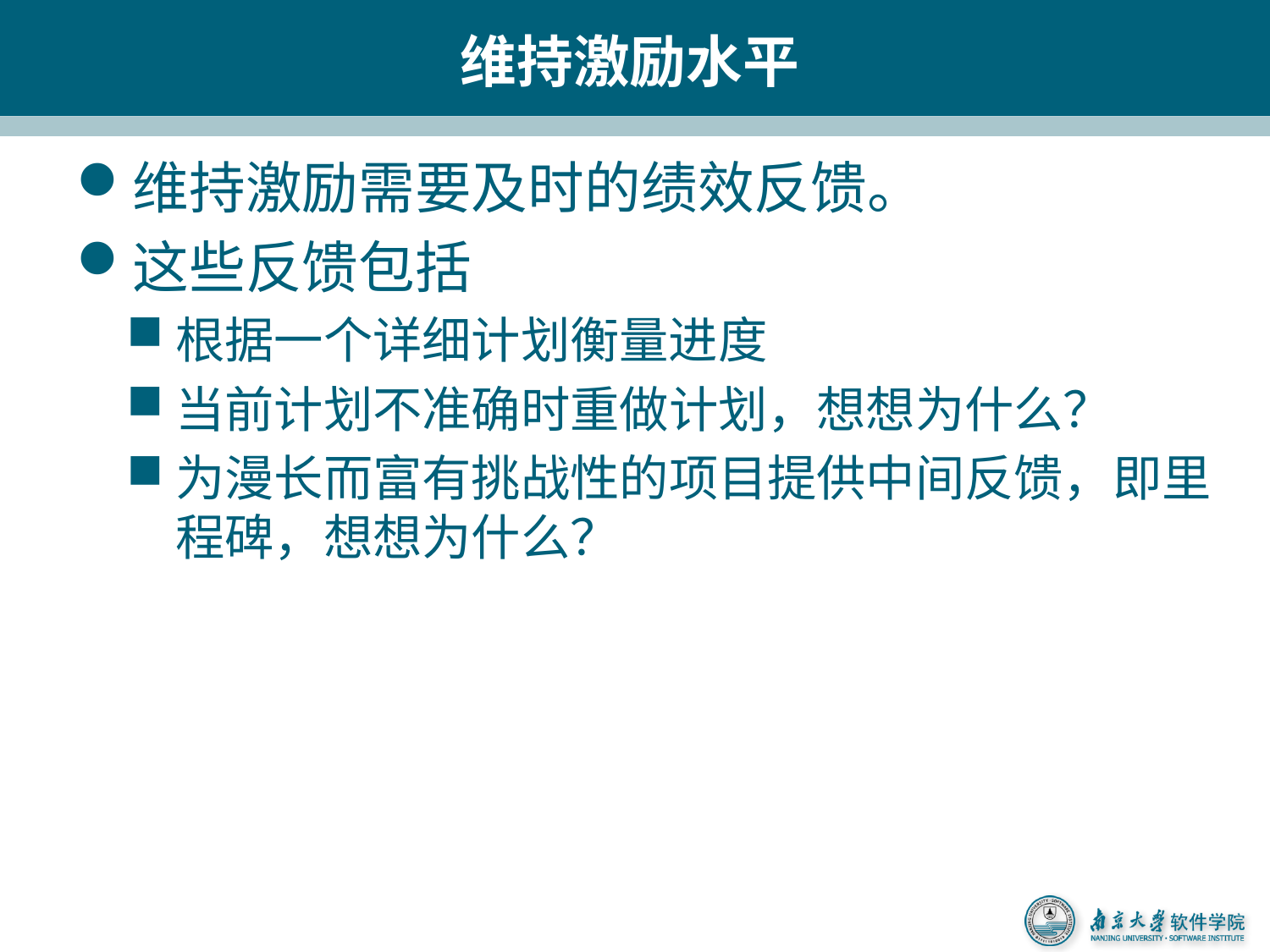

# 维持激励水平
维持激励需要及时的绩效反馈。
这些反馈包括
根据一个详细计划衡量进度
当前计划不准确时重做计划，想想为什么？
为漫长而富有挑战性的项目提供中间反馈，即里程碑，想想为什么？